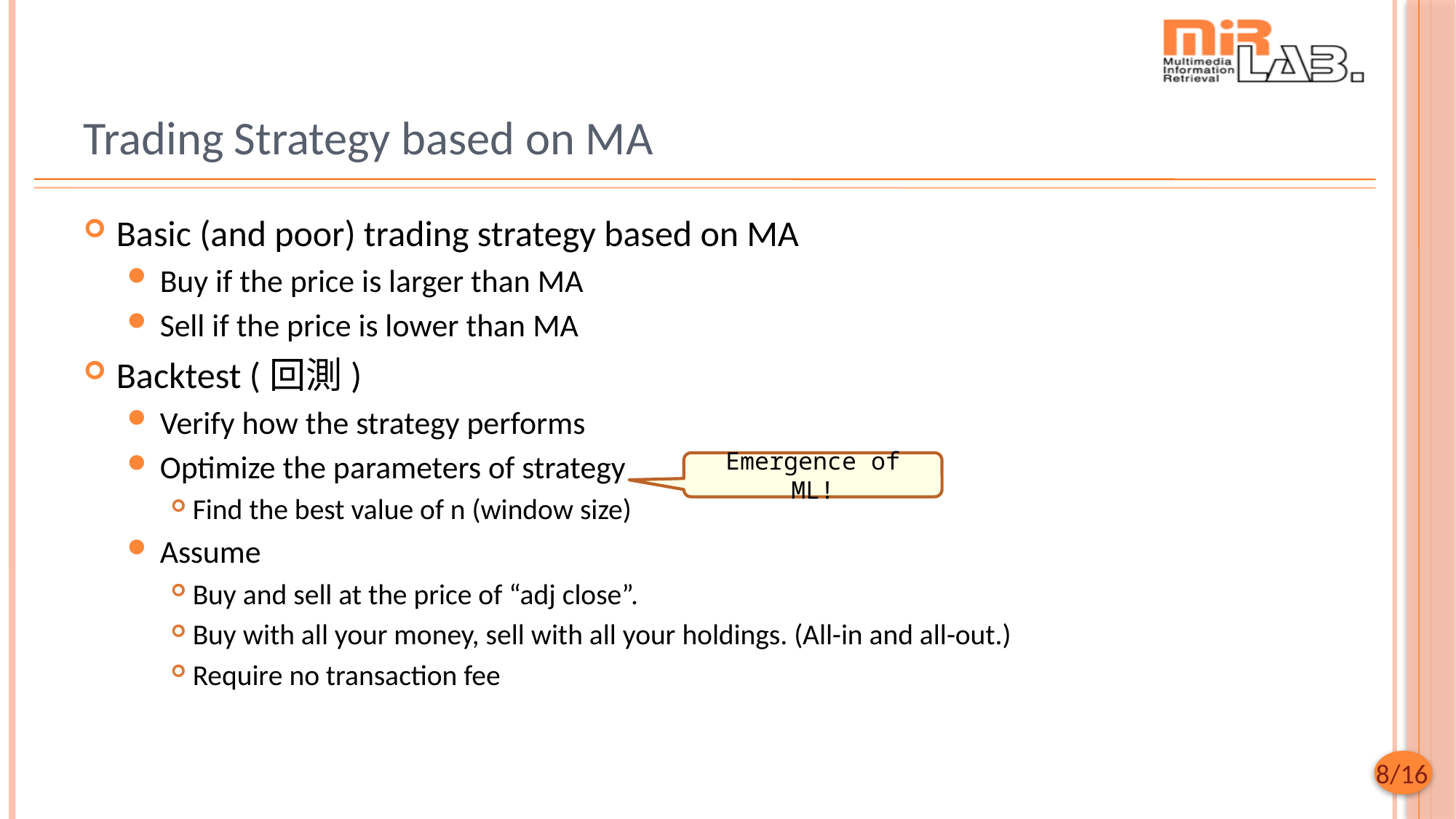

# Trading Strategy based on MA
Basic (and poor) trading strategy based on MA
Buy if the price is larger than MA
Sell if the price is lower than MA
Backtest (回測)
Verify how the strategy performs
Optimize the parameters of strategy
Find the best value of n (window size)
Assume
Buy and sell at the price of “adj close”.
Buy with all your money, sell with all your holdings. (All-in and all-out.)
Require no transaction fee

Emergence of ML!